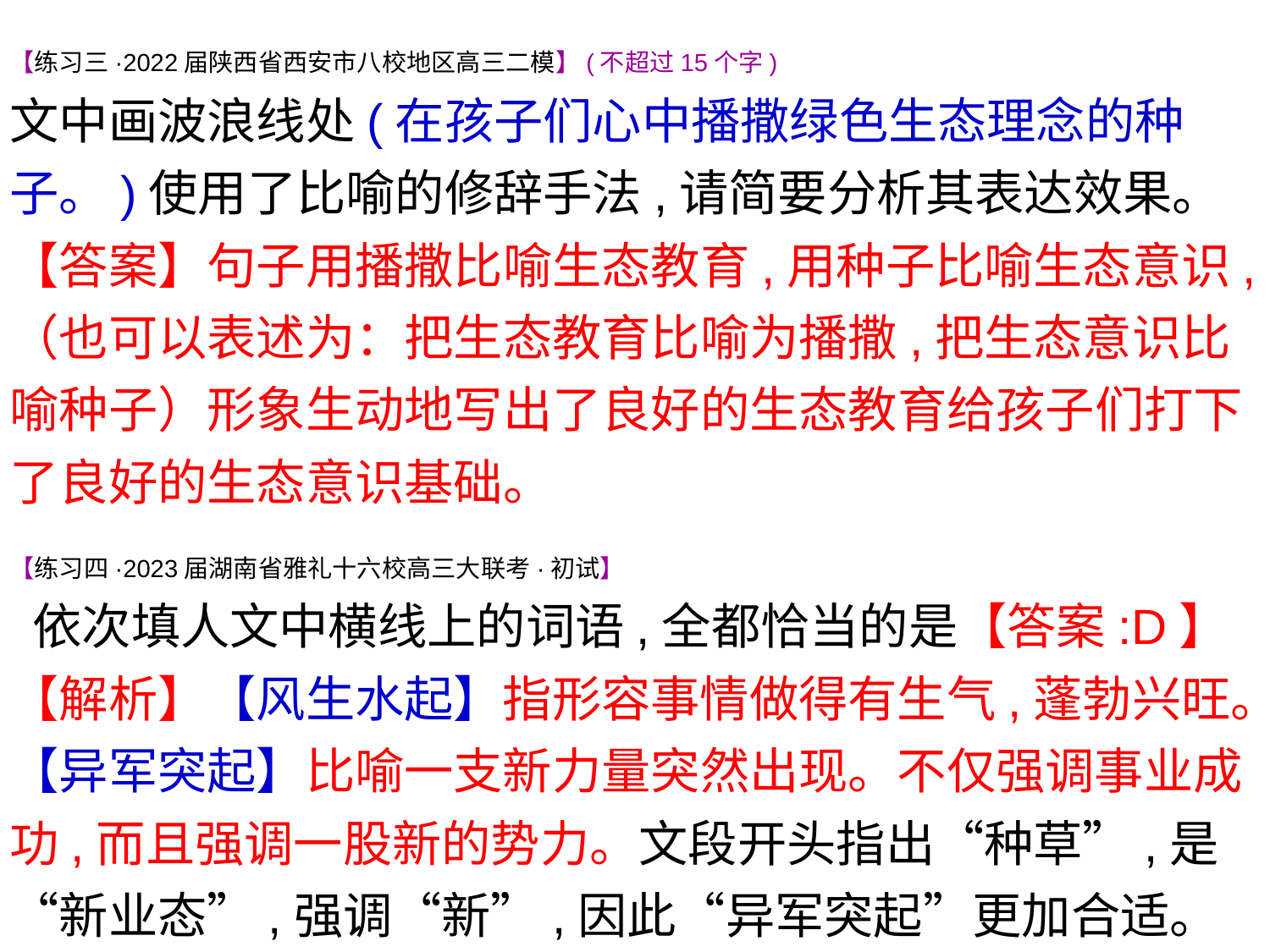

【练习三·2022届陕西省西安市八校地区高三二模】(不超过15个字)
文中画波浪线处(在孩子们心中播撒绿色生态理念的种子。)使用了比喻的修辞手法,请简要分析其表达效果。【答案】句子用播撒比喻生态教育,用种子比喻生态意识,（也可以表述为：把生态教育比喻为播撒,把生态意识比喻种子）形象生动地写出了良好的生态教育给孩子们打下了良好的生态意识基础。
【练习四·2023届湖南省雅礼十六校高三大联考·初试】
 依次填人文中横线上的词语,全都恰当的是【答案:D】【解析】【风生水起】指形容事情做得有生气,蓬勃兴旺。
【异军突起】比喻一支新力量突然出现。不仅强调事业成功,而且强调一股新的势力。文段开头指出“种草”,是“新业态”,强调“新”,因此“异军突起”更加合适。